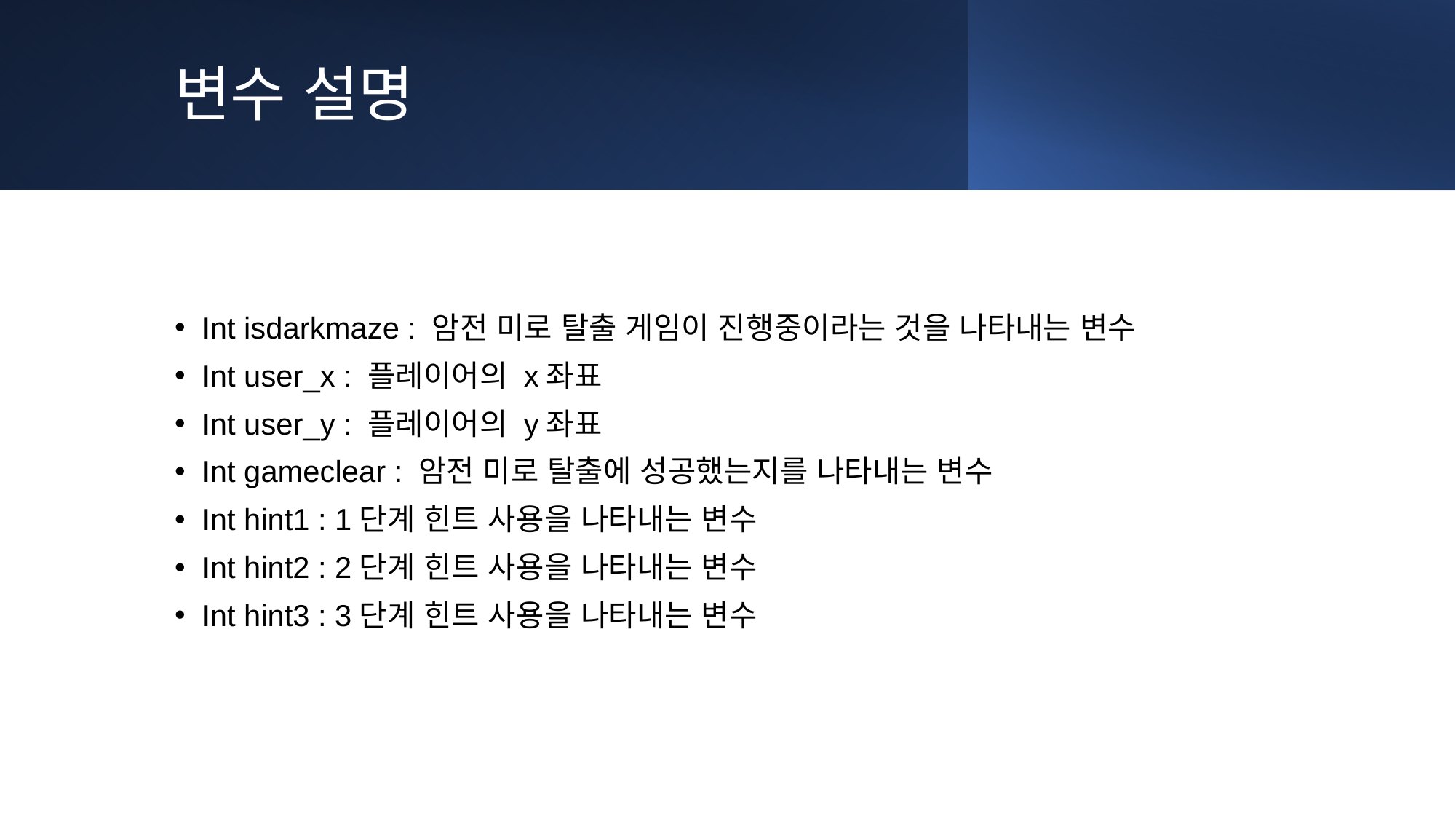

# 변수 설명
Int isdarkmaze : 암전 미로 탈출 게임이 진행중이라는 것을 나타내는 변수
Int user_x : 플레이어의 x좌표
Int user_y : 플레이어의 y좌표
Int gameclear : 암전 미로 탈출에 성공했는지를 나타내는 변수
Int hint1 : 1단계 힌트 사용을 나타내는 변수
Int hint2 : 2단계 힌트 사용을 나타내는 변수
Int hint3 : 3단계 힌트 사용을 나타내는 변수